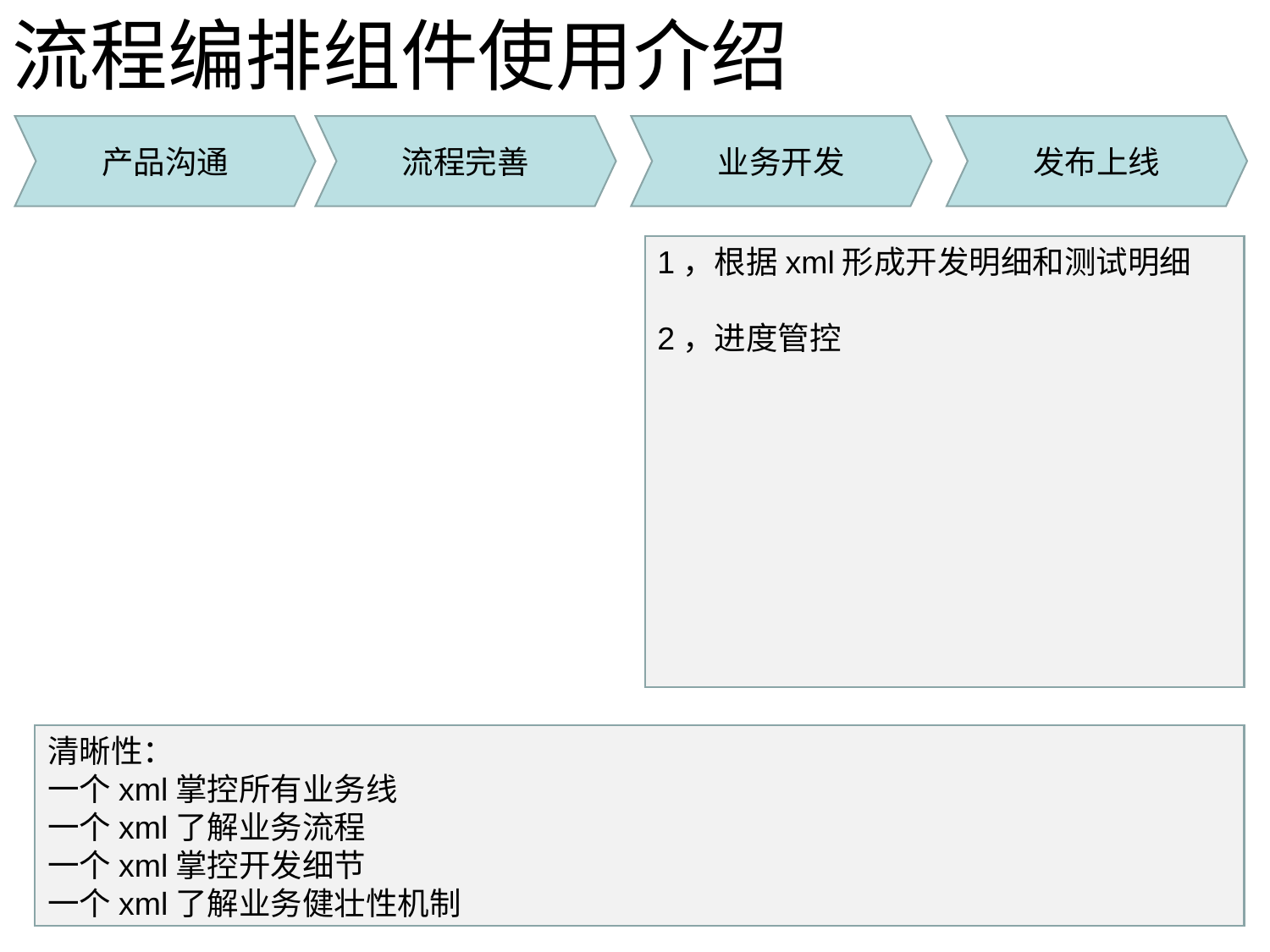

# 流程编排组件使用介绍
产品沟通
流程完善
业务开发
发布上线
1，根据xml形成开发明细和测试明细

2，进度管控
清晰性：
一个xml掌控所有业务线
一个xml了解业务流程
一个xml掌控开发细节
一个xml了解业务健壮性机制